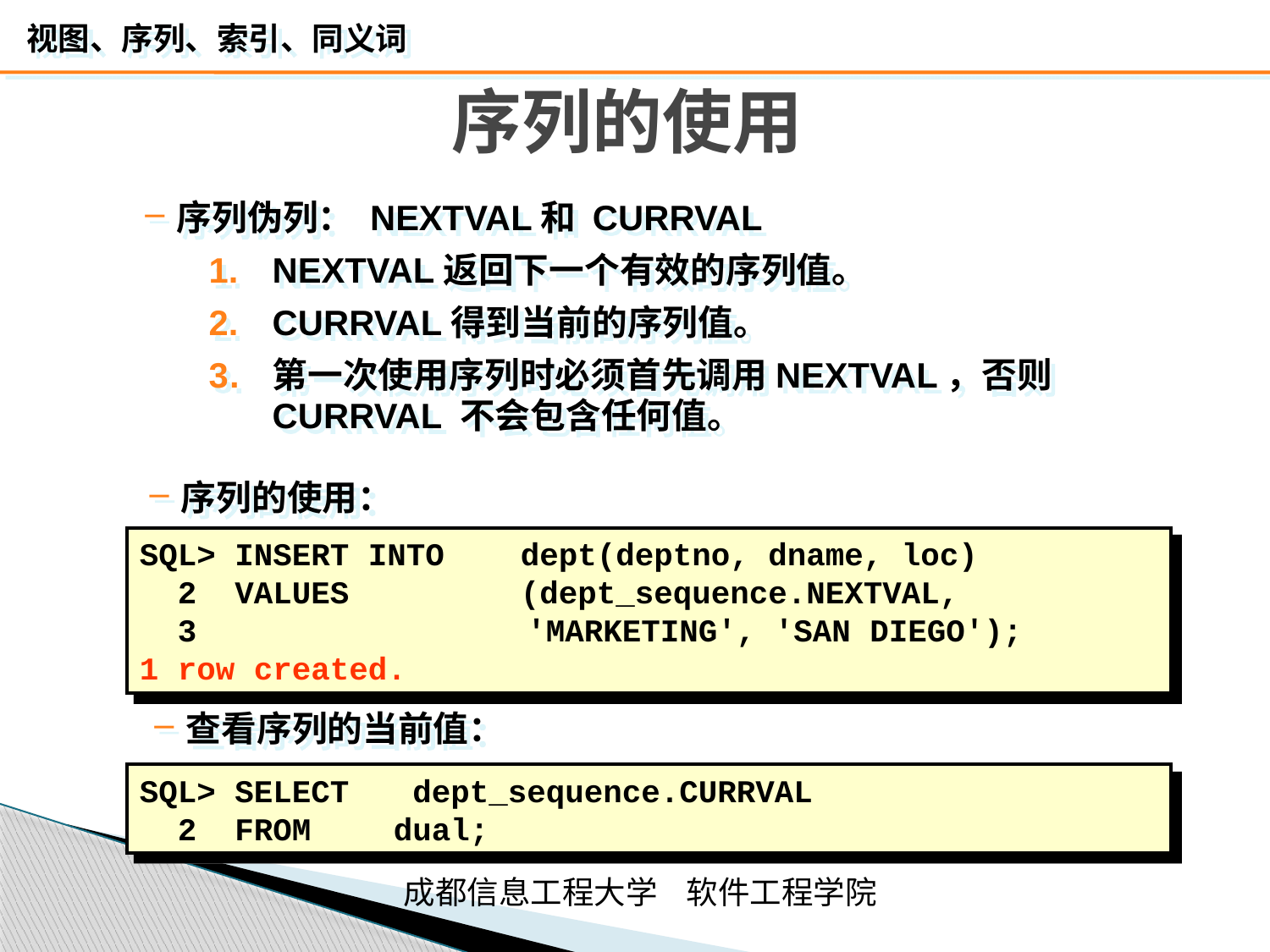

# 序列的使用
序列伪列： NEXTVAL和 CURRVAL
NEXTVAL返回下一个有效的序列值。
CURRVAL得到当前的序列值。
第一次使用序列时必须首先调用NEXTVAL，否则CURRVAL 不会包含任何值。
序列的使用：
SQL> INSERT INTO	dept(deptno, dname, loc)
  2  VALUES		(dept_sequence.NEXTVAL,
  3	 	       'MARKETING', 'SAN DIEGO');
1 row created.
查看序列的当前值：
SQL> SELECT	 dept_sequence.CURRVAL
  2  FROM	dual;